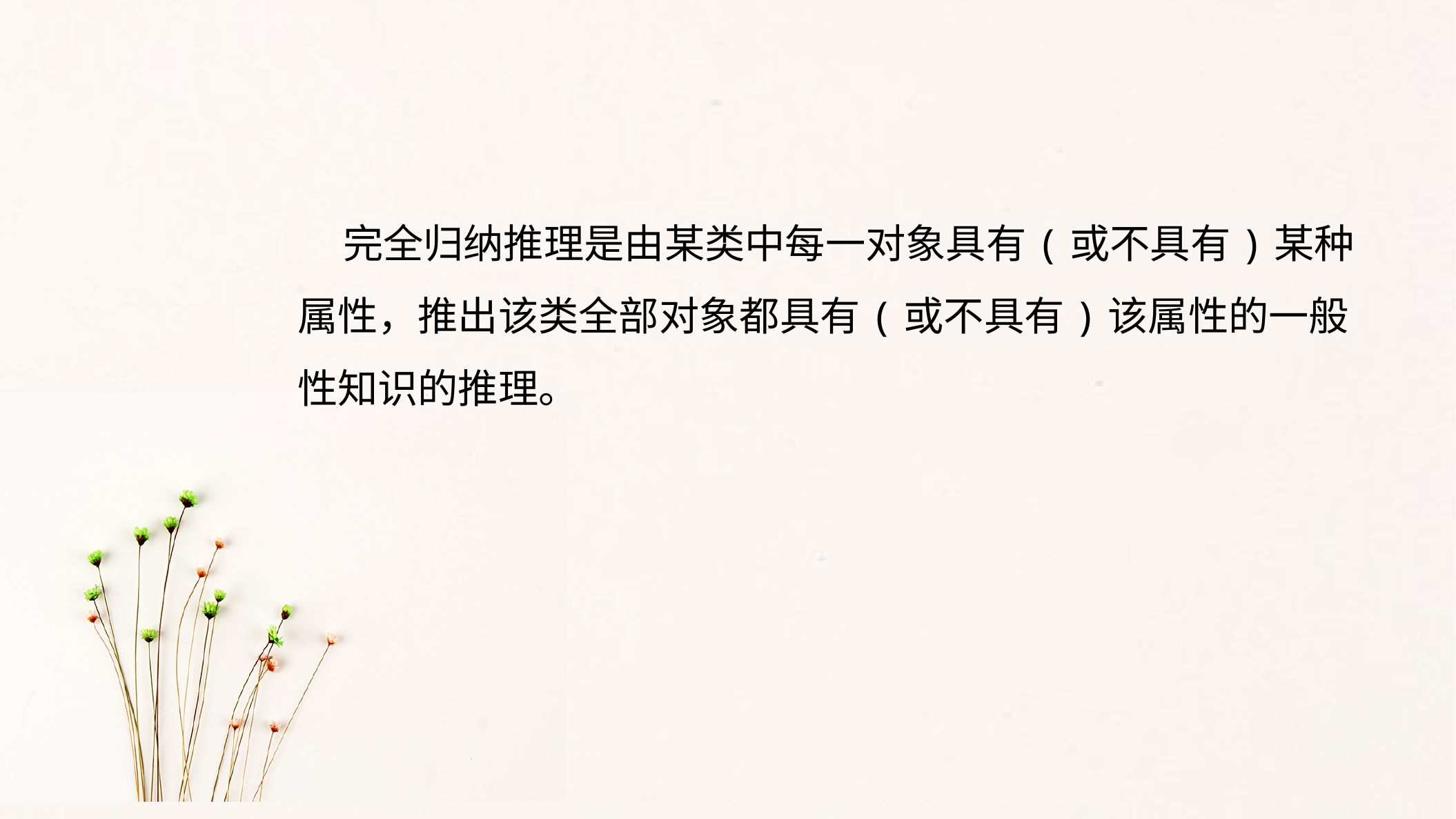

完全归纳推理是由某类中每一对象具有(或不具有)某种属性，推出该类全部对象都具有(或不具有)该属性的一般性知识的推理。